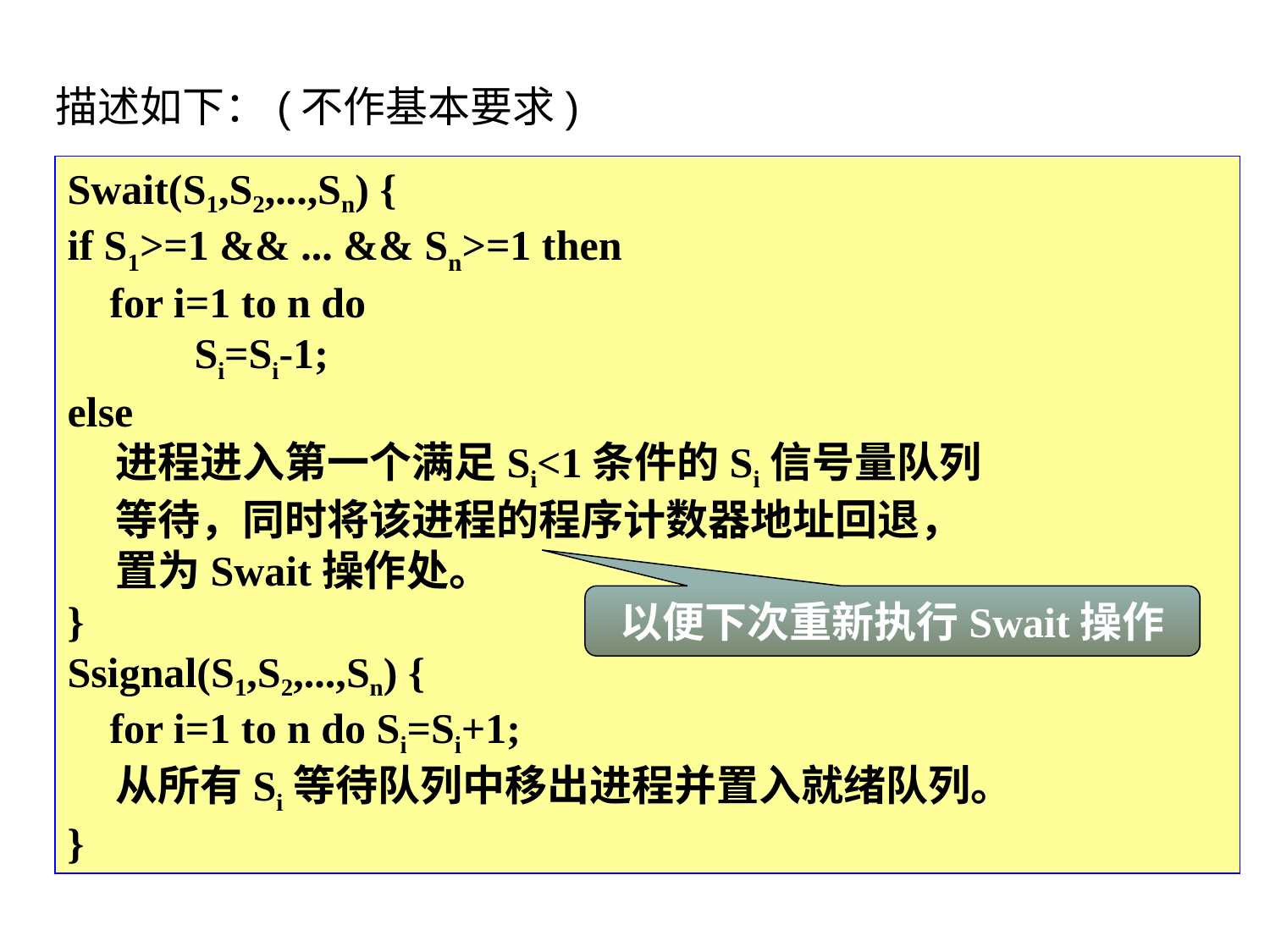

# 描述如下：(不作基本要求)
Swait(S1,S2,...,Sn) {
if S1>=1 && ... && Sn>=1 then
    for i=1 to n do
	Si=Si-1;
else
    进程进入第一个满足Si<1条件的Si信号量队列
    等待，同时将该进程的程序计数器地址回退，
    置为Swait操作处。
}
Ssignal(S1,S2,...,Sn) {
    for i=1 to n do Si=Si+1;
    从所有Si等待队列中移出进程并置入就绪队列。
}
以便下次重新执行Swait操作